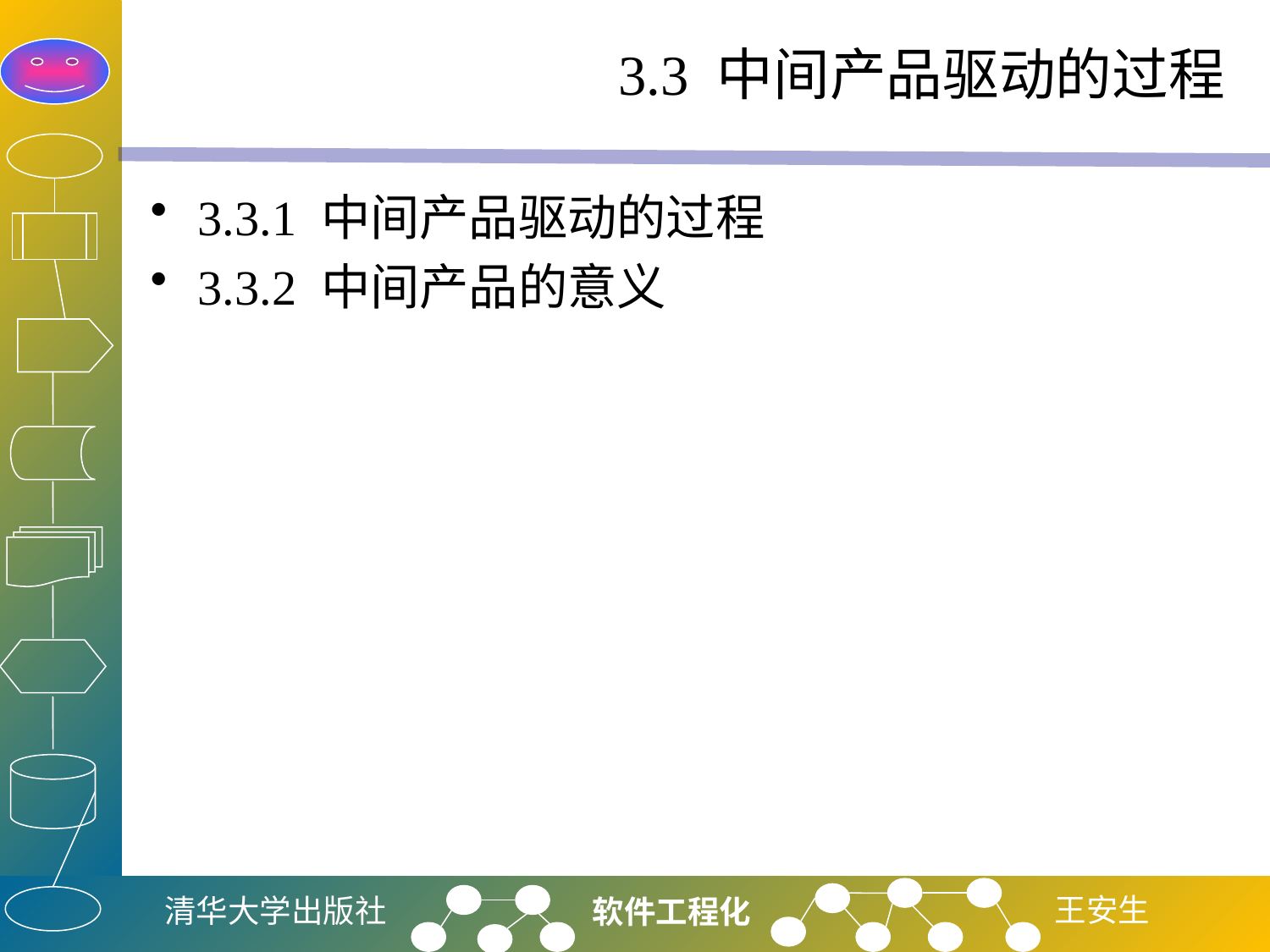

# 3.3 中间产品驱动的过程
3.3.1 中间产品驱动的过程
3.3.2 中间产品的意义